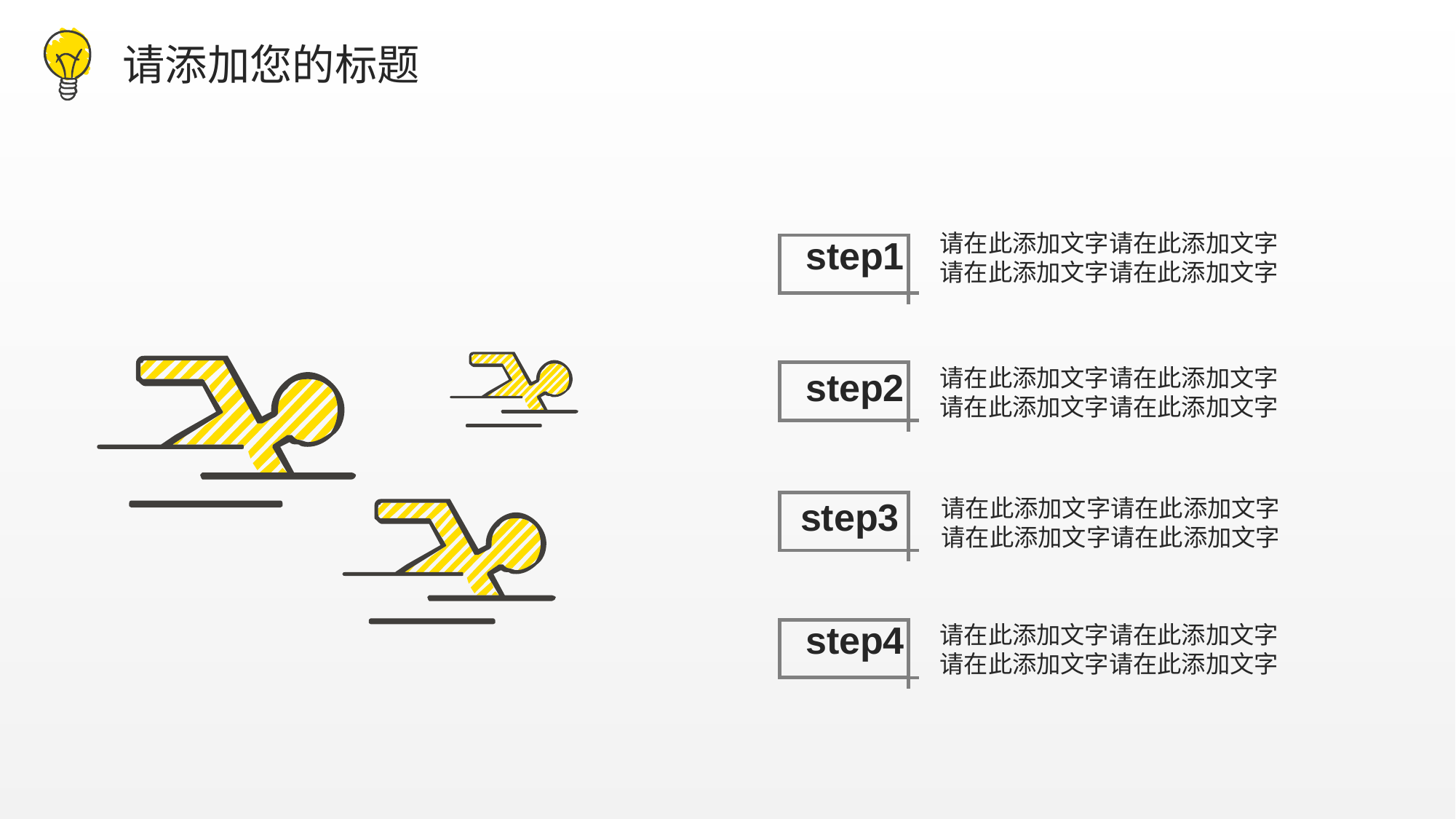

请添加您的标题
请在此添加文字请在此添加文字请在此添加文字请在此添加文字
step1

请在此添加文字请在此添加文字请在此添加文字请在此添加文字
step2

step3
请在此添加文字请在此添加文字请在此添加文字请在此添加文字

step4
请在此添加文字请在此添加文字请在此添加文字请在此添加文字